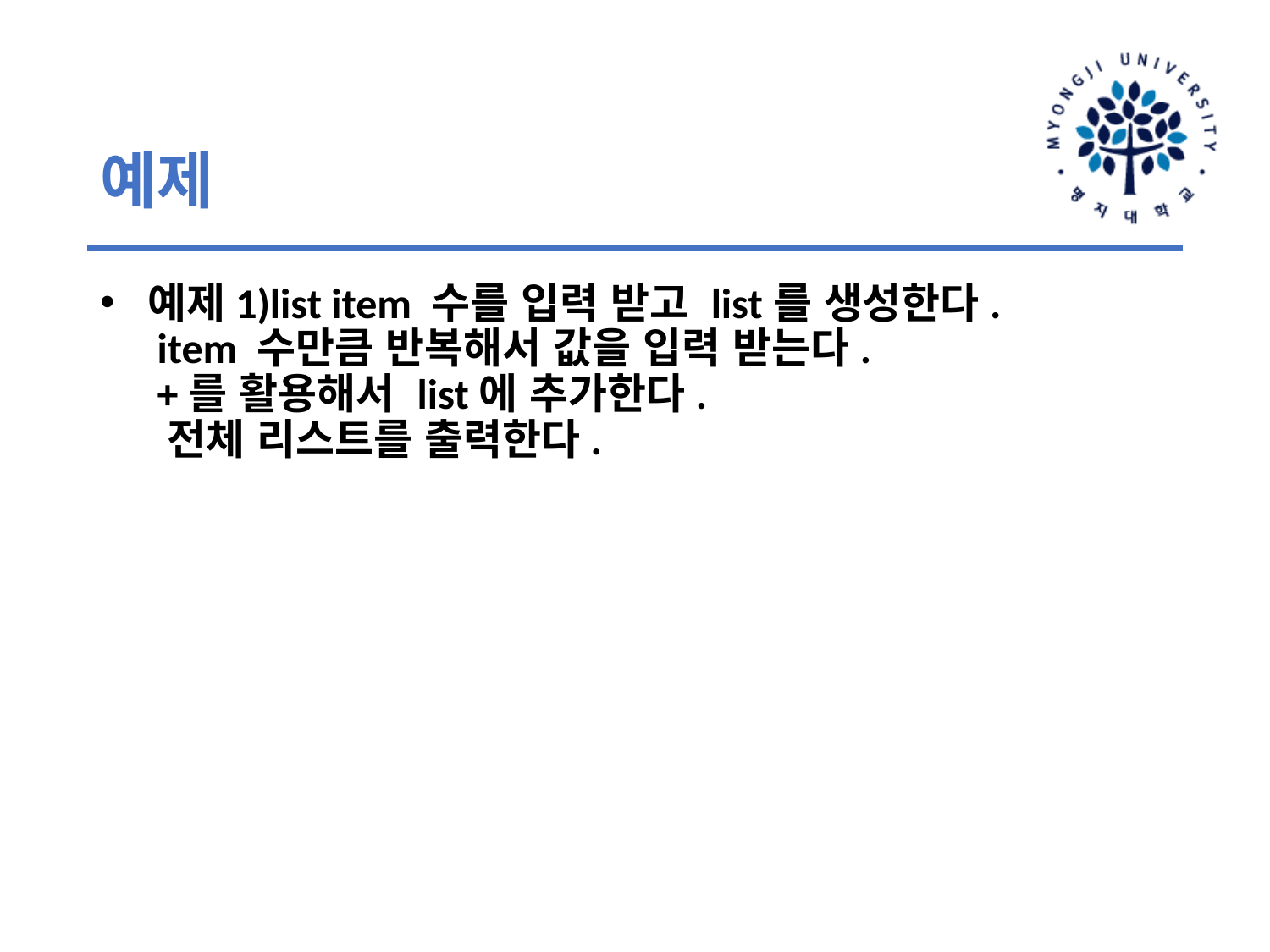

# 예제
예제1)list item 수를 입력 받고 list를 생성한다.
 item 수만큼 반복해서 값을 입력 받는다.
 +를 활용해서 list에 추가한다.
 전체 리스트를 출력한다.